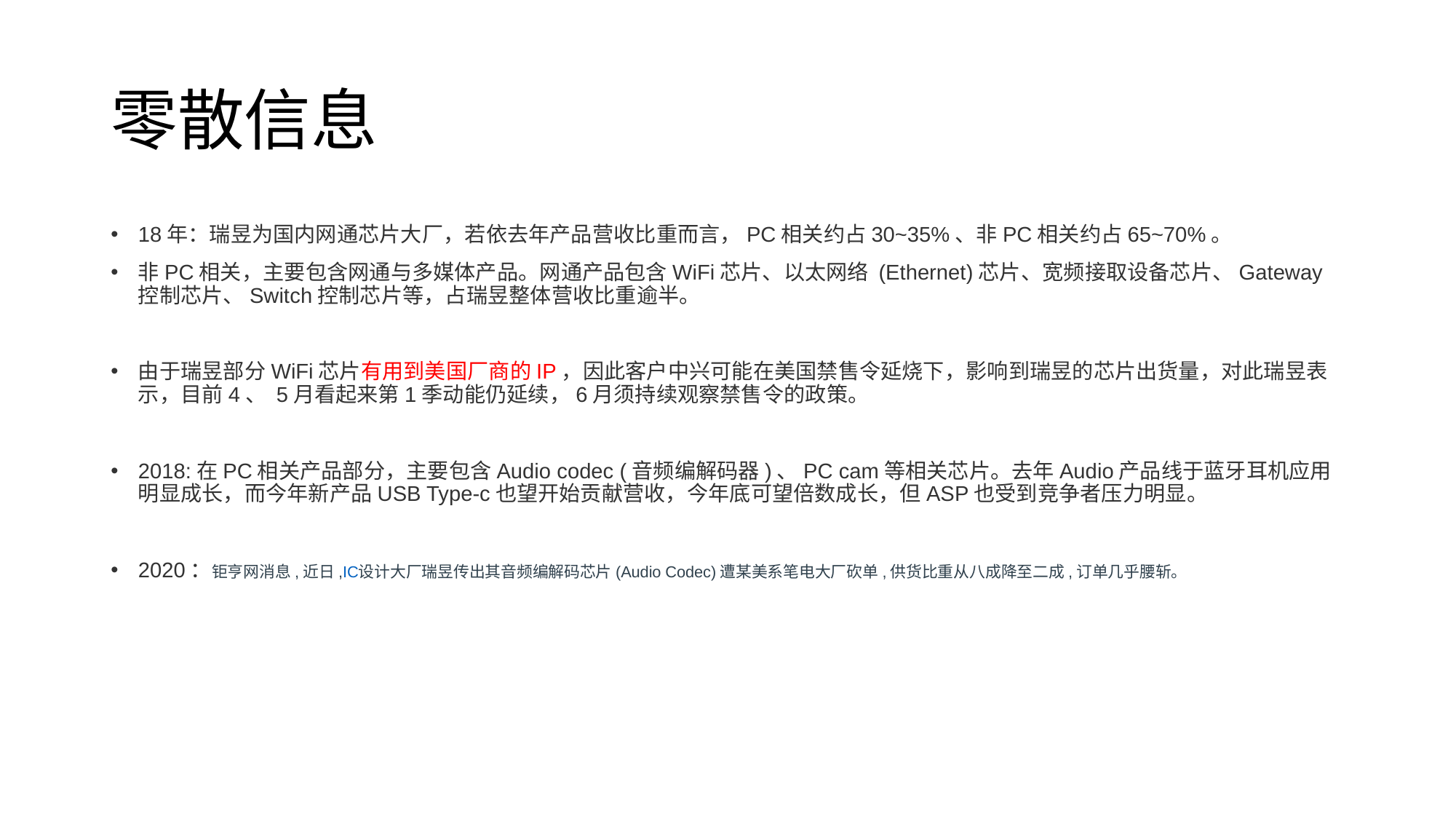

# 零散信息
18年：瑞昱为国内网通芯片大厂，若依去年产品营收比重而言，PC相关约占30~35%、非PC相关约占65~70%。
非PC相关，主要包含网通与多媒体产品。网通产品包含WiFi芯片、以太网络 (Ethernet)芯片、宽频接取设备芯片、Gateway控制芯片、Switch控制芯片等，占瑞昱整体营收比重逾半。

由于瑞昱部分WiFi芯片有用到美国厂商的IP，因此客户中兴可能在美国禁售令延烧下，影响到瑞昱的芯片出货量，对此瑞昱表示，目前4、 5月看起来第1季动能仍延续，6月须持续观察禁售令的政策。

2018:在PC相关产品部分，主要包含Audio codec (音频编解码器)、PC cam等相关芯片。去年Audio产品线于蓝牙耳机应用明显成长，而今年新产品USB Type-c也望开始贡献营收，今年底可望倍数成长，但ASP也受到竞争者压力明显。

2020：钜亨网消息,近日,IC设计大厂瑞昱传出其音频编解码芯片(Audio Codec)遭某美系笔电大厂砍单,供货比重从八成降至二成,订单几乎腰斩。